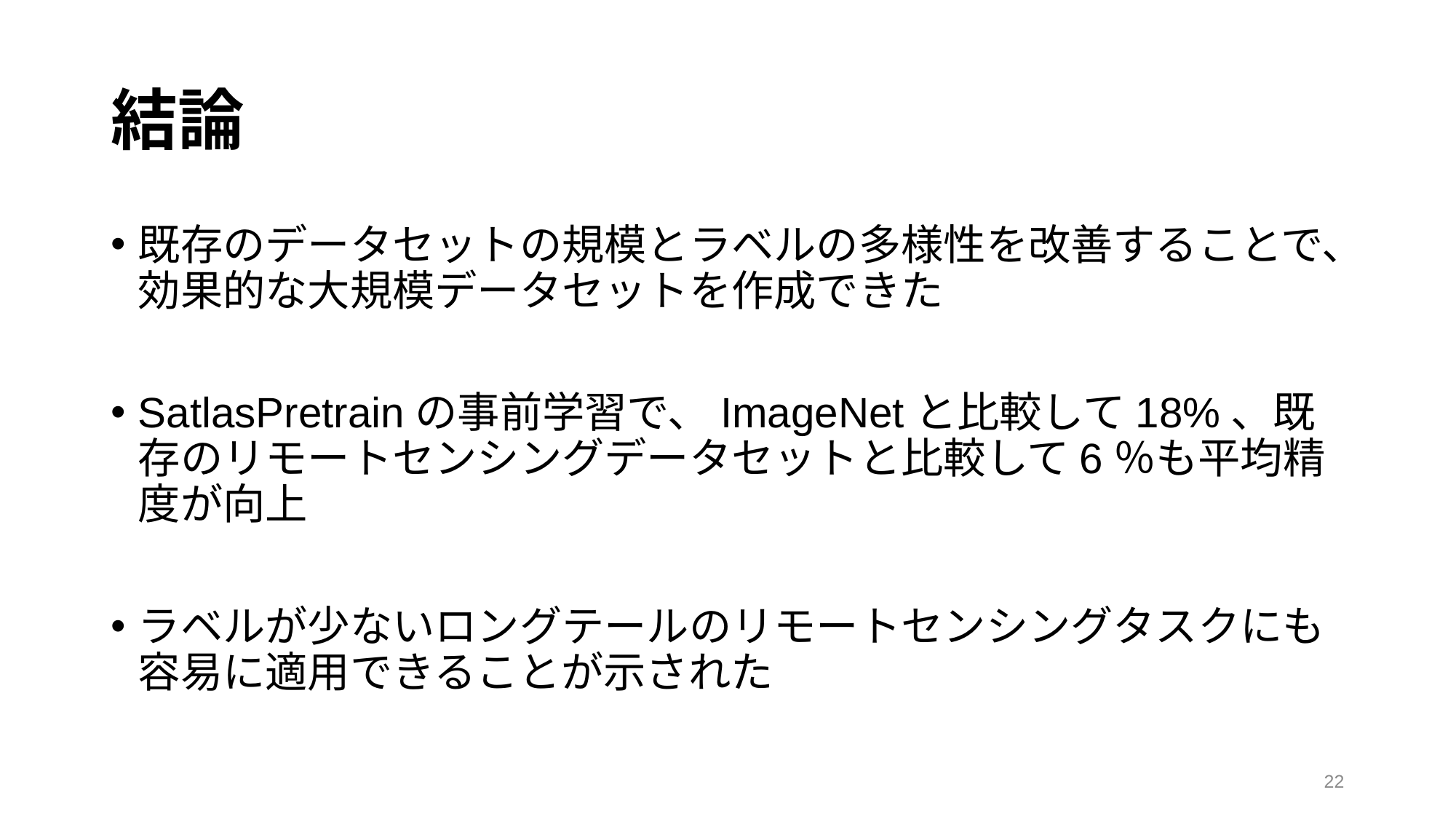

# 結論
既存のデータセットの規模とラベルの多様性を改善することで、効果的な大規模データセットを作成できた

SatlasPretrainの事前学習で、ImageNetと比較して18%、既存のリモートセンシングデータセットと比較して6％も平均精度が向上

ラベルが少ないロングテールのリモートセンシングタスクにも容易に適用できることが示された
22